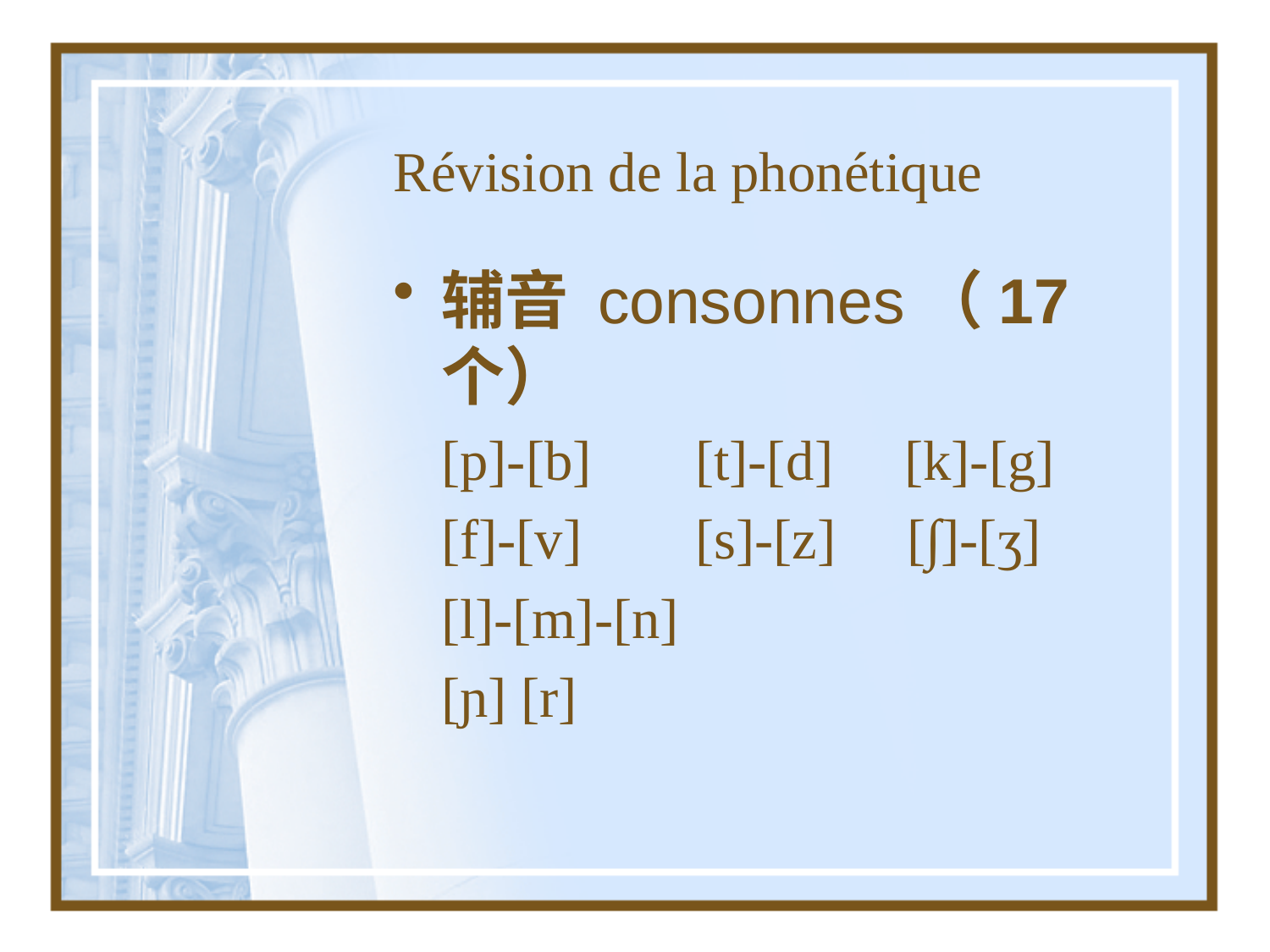

# Révision de la phonétique
辅音 consonnes（17个）
	[p]-[b]	[t]-[d]     [k]-[g]
 	[f]-[v]	[s]-[z]     [∫]-[ʒ]
	[l]-[m]-[n]
	[ɲ] [r]